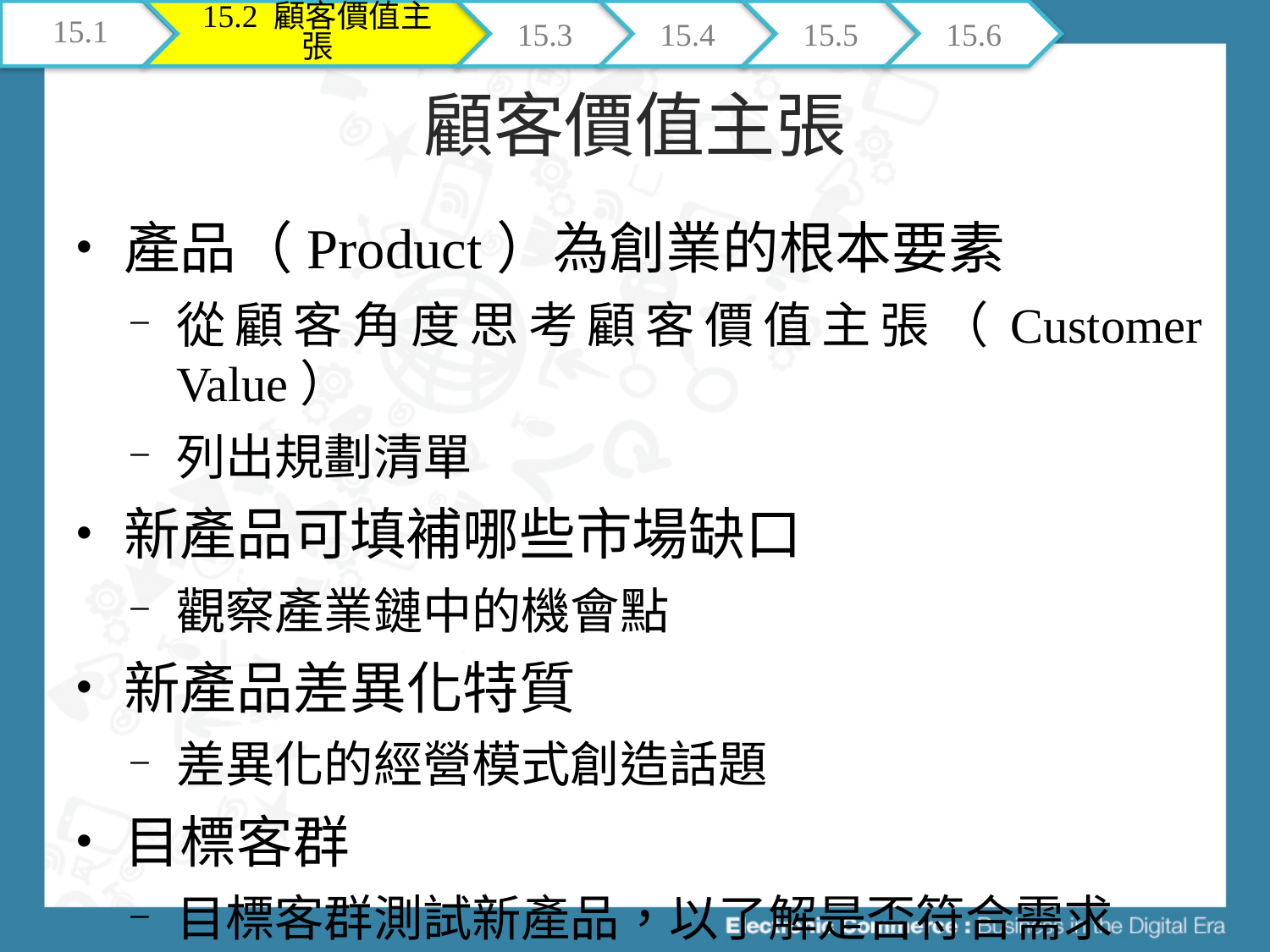

15.1
15.2 顧客價值主張
15.3
15.4
15.5
15.6
# 顧客價值主張
產品（Product）為創業的根本要素
從顧客角度思考顧客價值主張（Customer Value）
列出規劃清單
新產品可填補哪些市場缺口
觀察產業鏈中的機會點
新產品差異化特質
差異化的經營模式創造話題
目標客群
目標客群測試新產品，以了解是否符合需求